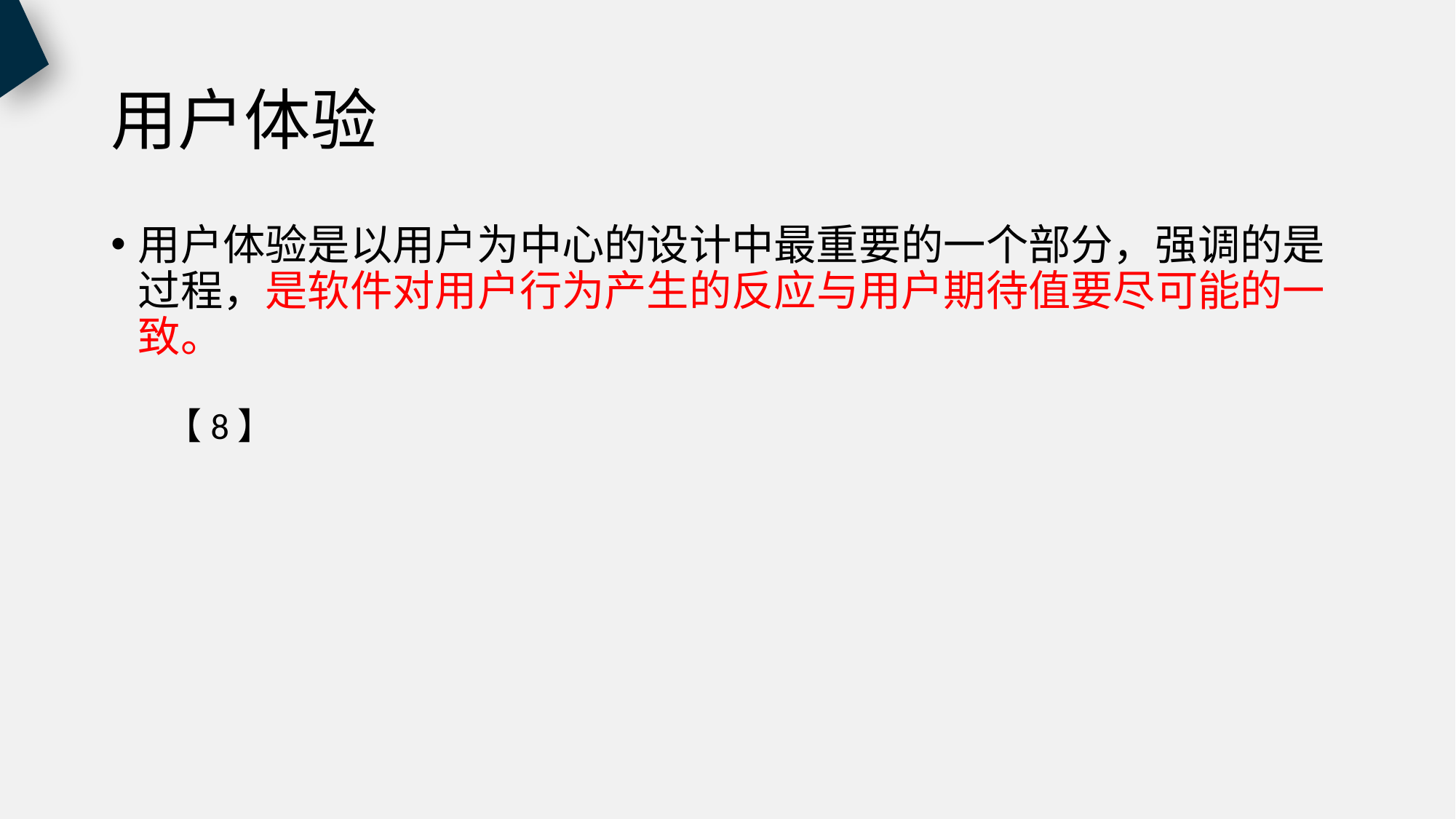

# 用户体验
用户体验是以用户为中心的设计中最重要的一个部分，强调的是过程，是软件对用户行为产生的反应与用户期待值要尽可能的一致。
										     【8】